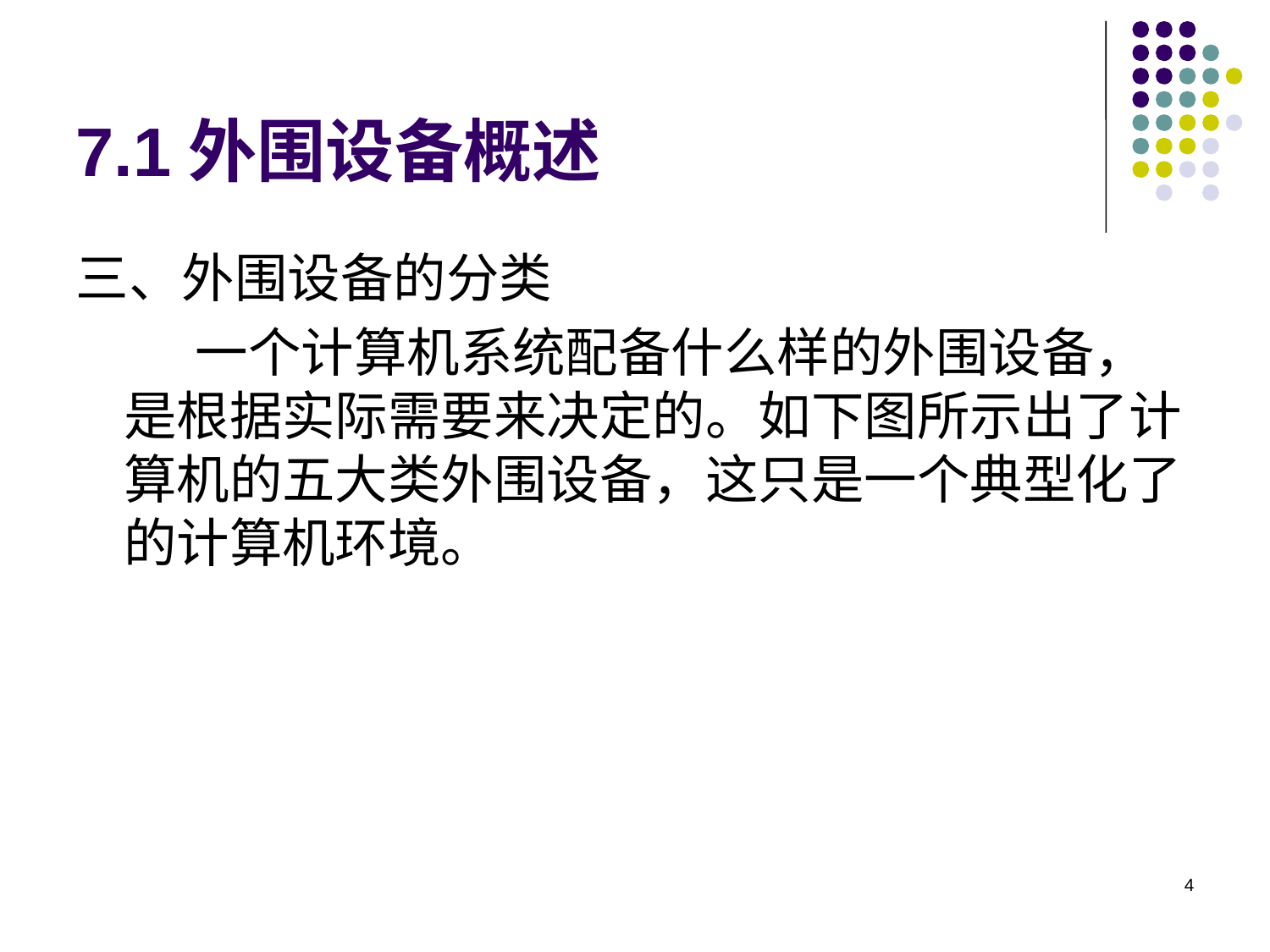

7.1外围设备概述
三、外围设备的分类
         一个计算机系统配备什么样的外围设备，是根据实际需要来决定的。如下图所示出了计算机的五大类外围设备，这只是一个典型化了的计算机环境。
4